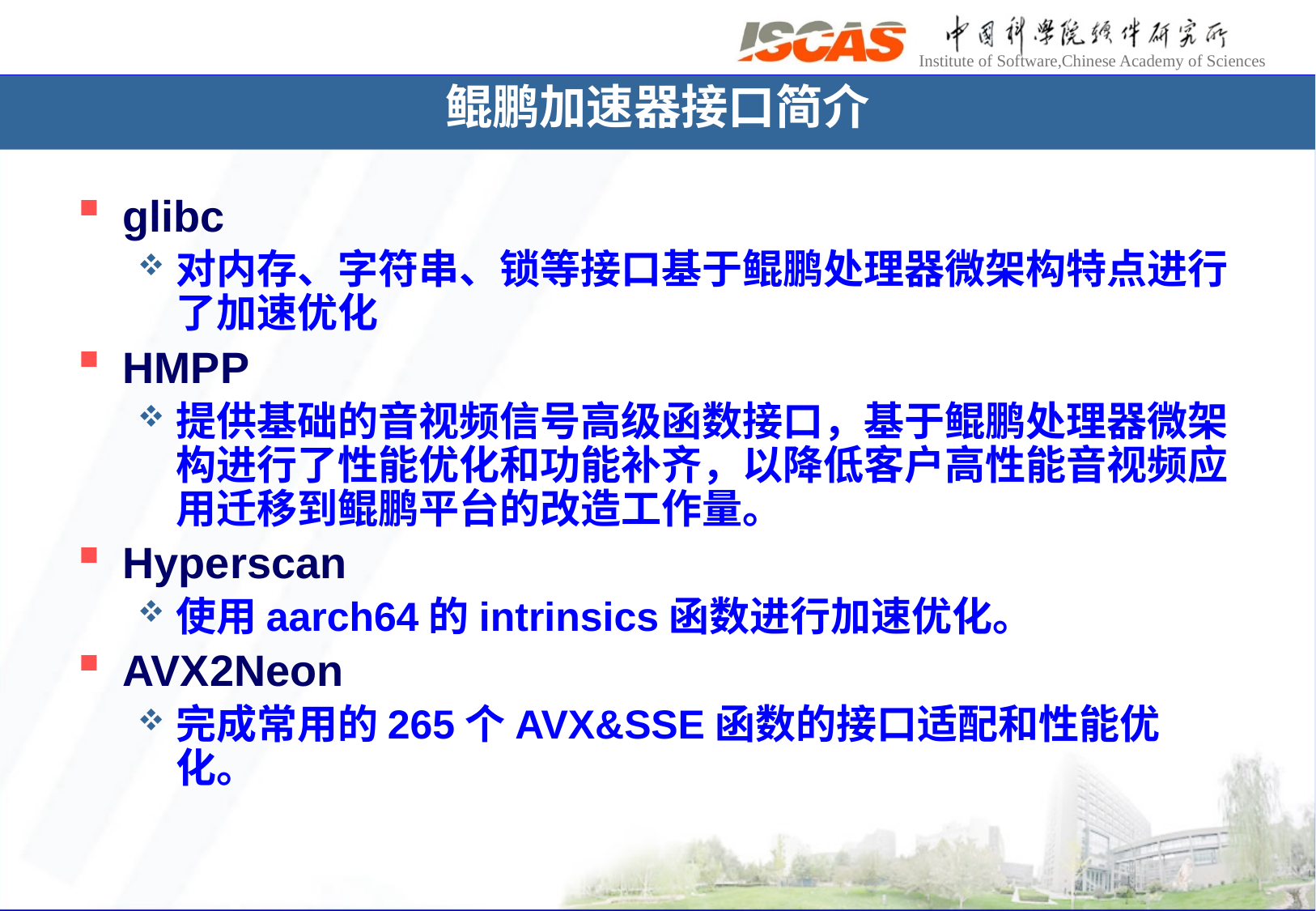

# 鲲鹏加速器接口简介
glibc
对内存、字符串、锁等接口基于鲲鹏处理器微架构特点进行了加速优化
HMPP
提供基础的音视频信号高级函数接口，基于鲲鹏处理器微架构进行了性能优化和功能补齐，以降低客户高性能音视频应用迁移到鲲鹏平台的改造工作量。
Hyperscan
使用aarch64的intrinsics函数进行加速优化。
AVX2Neon
完成常用的265个AVX&SSE函数的接口适配和性能优化。